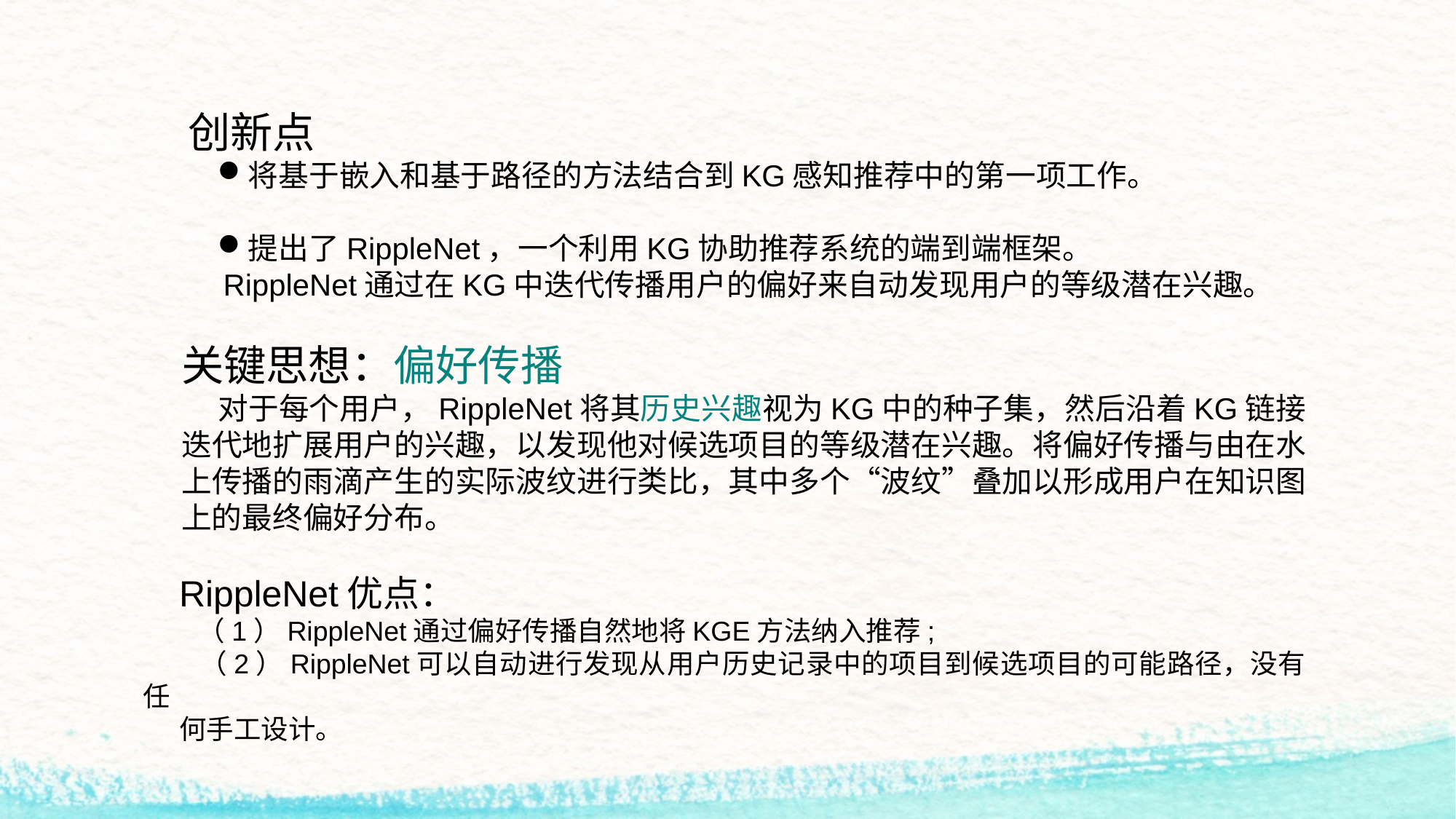

创新点
将基于嵌入和基于路径的方法结合到KG感知推荐中的第一项工作。

提出了RippleNet，一个利用KG协助推荐系统的端到端框架。
     RippleNet通过在KG中迭代传播用户的偏好来自动发现用户的等级潜在兴趣。

关键思想：偏好传播
对于每个用户，RippleNet将其历史兴趣视为KG中的种子集，然后沿着KG链接迭代地扩展用户的兴趣，以发现他对候选项目的等级潜在兴趣。将偏好传播与由在水上传播的雨滴产生的实际波纹进行类比，其中多个“波纹”叠加以形成用户在知识图上的最终偏好分布。

RippleNet优点：
  （1）RippleNet通过偏好传播自然地将KGE方法纳入推荐;
  （2）RippleNet可以自动进行发现从用户历史记录中的项目到候选项目的可能路径，没有任
何手工设计。